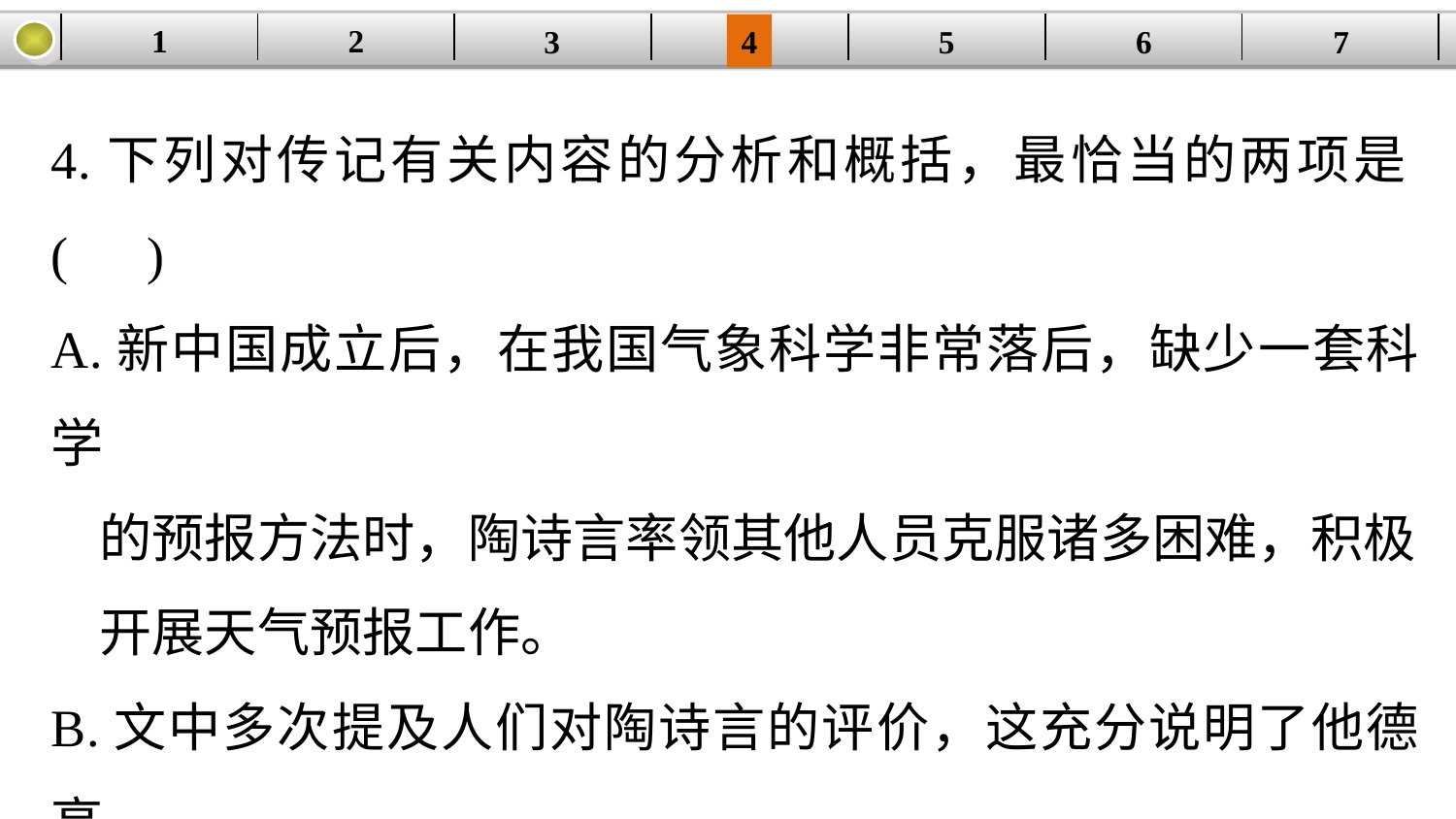

1
2
|  |  |  |  |  |  |  |
| --- | --- | --- | --- | --- | --- | --- |
3
4
5
6
7

4.下列对传记有关内容的分析和概括，最恰当的两项是(　)
A.新中国成立后，在我国气象科学非常落后，缺少一套科学
   的预报方法时，陶诗言率领其他人员克服诸多困难，积极
   开展天气预报工作。
B.文中多次提及人们对陶诗言的评价，这充分说明了他德高
   望重，注重培养科技骨干，为我国气象科技和气象事业发
   展做出了巨大贡献。